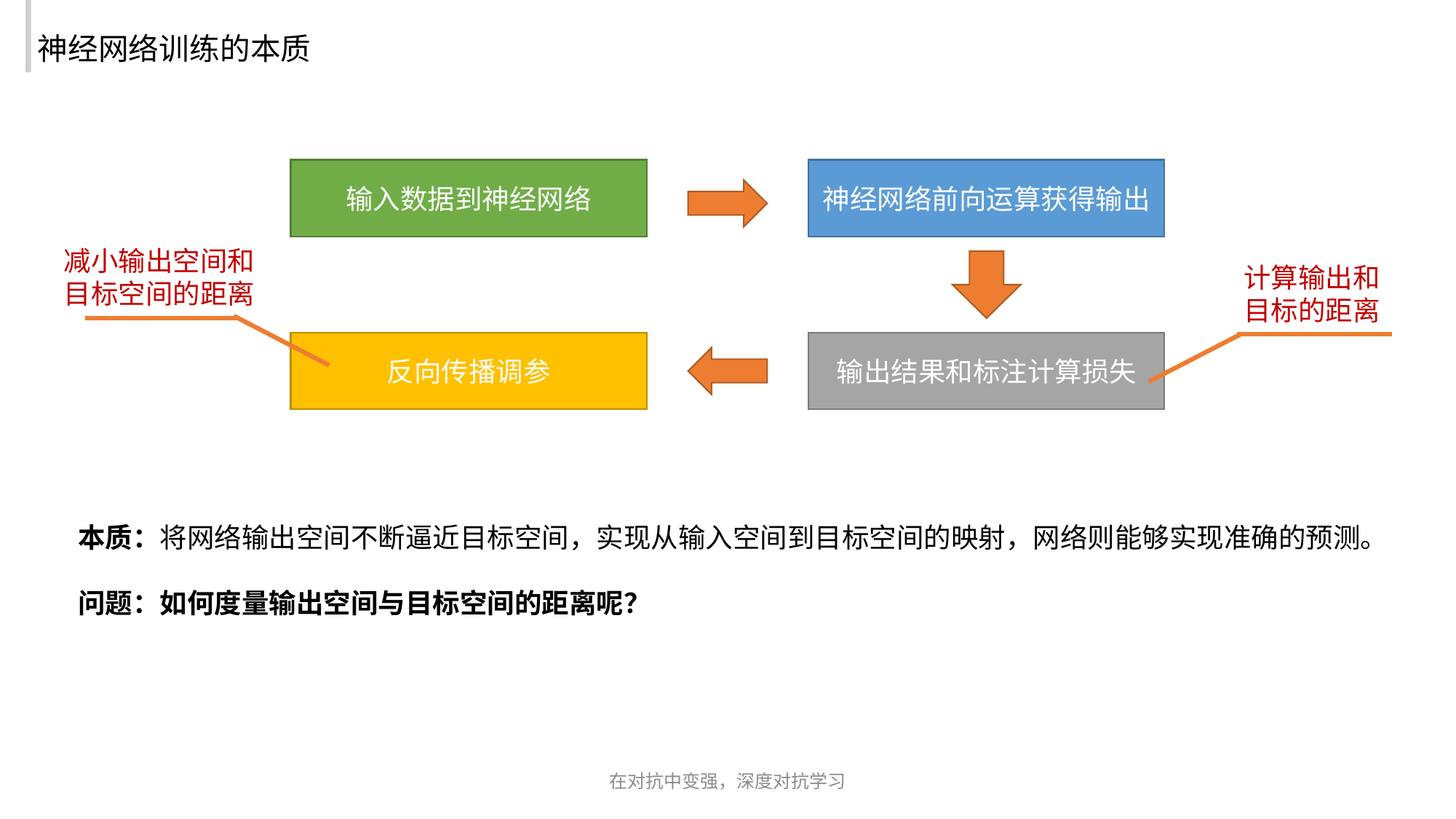

神经网络训练的本质
输入数据到神经网络
神经网络前向运算获得输出

反向传播调参
输出结果和标注计算损失

减小输出空间和目标空间的距离
计算输出和目标的距离
本质：将网络输出空间不断逼近目标空间，实现从输入空间到目标空间的映射，网络则能够实现准确的预测。

问题：如何度量输出空间与目标空间的距离呢？
在对抗中变强，深度对抗学习